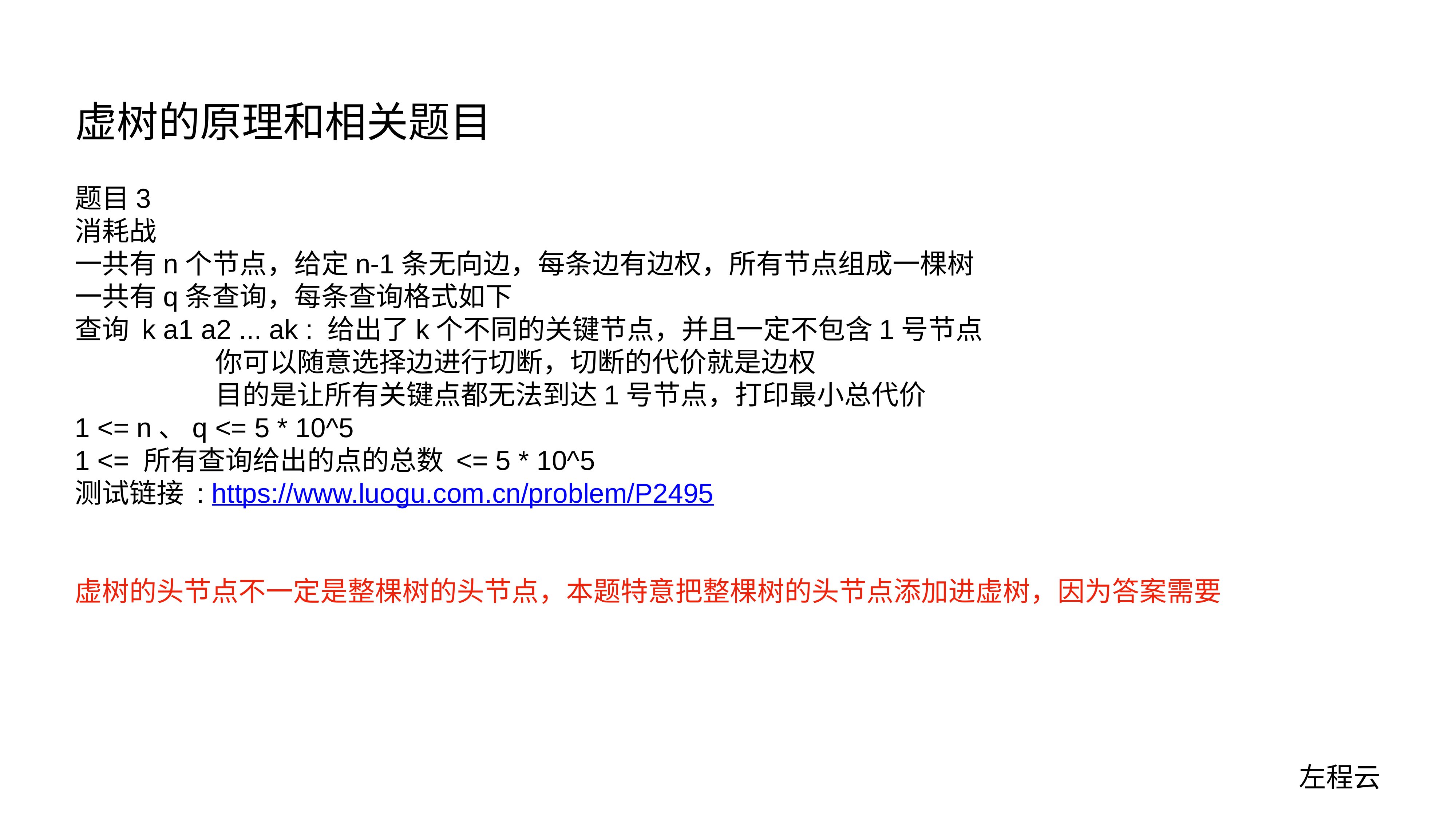

# 虚树的原理和相关题目
题目3
消耗战
一共有n个节点，给定n-1条无向边，每条边有边权，所有节点组成一棵树
一共有q条查询，每条查询格式如下
查询 k a1 a2 ... ak : 给出了k个不同的关键节点，并且一定不包含1号节点
                      你可以随意选择边进行切断，切断的代价就是边权
                      目的是让所有关键点都无法到达1号节点，打印最小总代价
1 <= n、q <= 5 * 10^5
1 <= 所有查询给出的点的总数 <= 5 * 10^5
测试链接 : https://www.luogu.com.cn/problem/P2495

虚树的头节点不一定是整棵树的头节点，本题特意把整棵树的头节点添加进虚树，因为答案需要
左程云